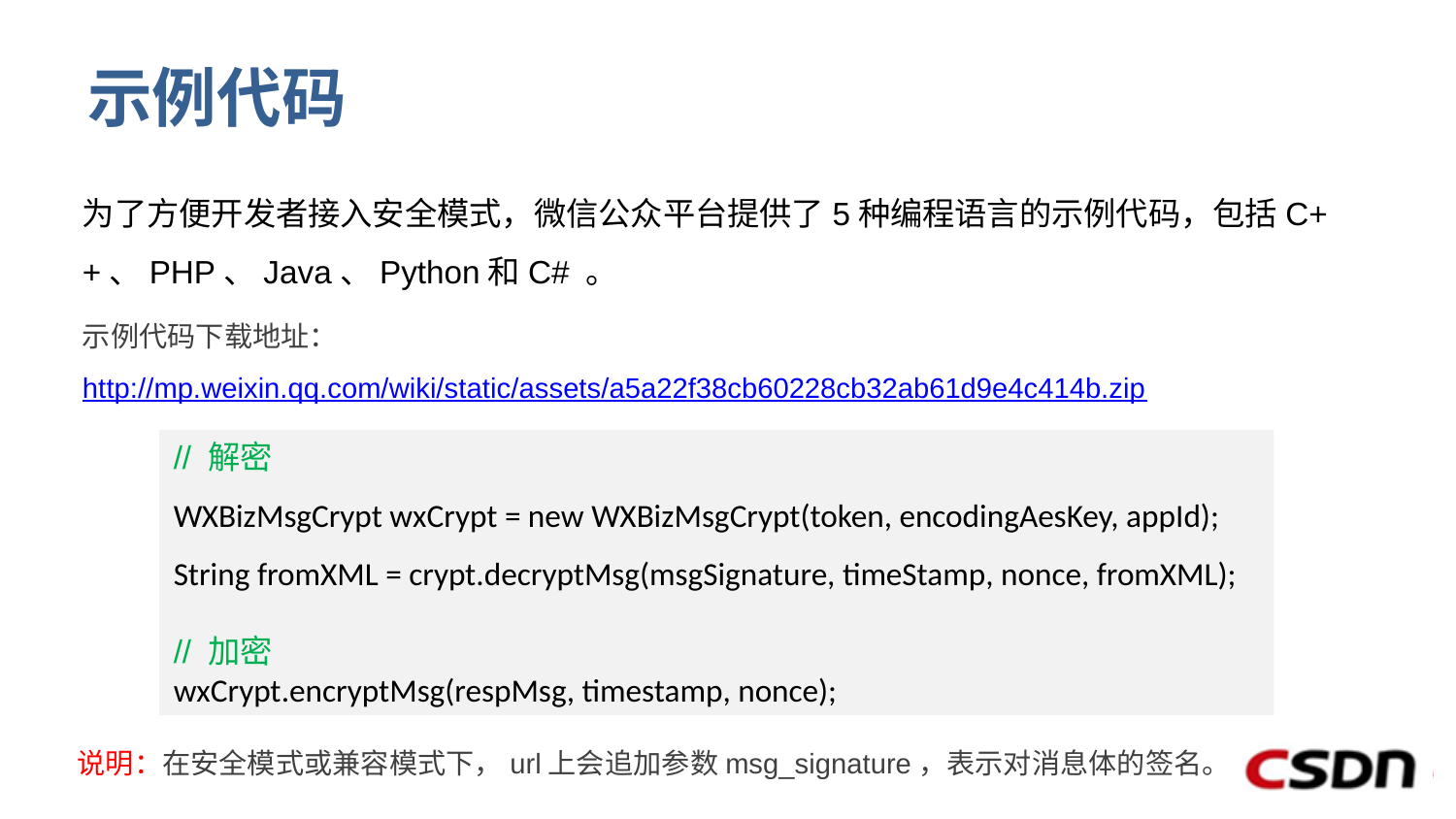

# 示例代码
为了方便开发者接入安全模式，微信公众平台提供了5种编程语言的示例代码，包括C++、PHP、Java、Python和C# 。
示例代码下载地址：
http://mp.weixin.qq.com/wiki/static/assets/a5a22f38cb60228cb32ab61d9e4c414b.zip
// 解密
WXBizMsgCrypt wxCrypt = new WXBizMsgCrypt(token, encodingAesKey, appId);
String fromXML = crypt.decryptMsg(msgSignature, timeStamp, nonce, fromXML);

// 加密
wxCrypt.encryptMsg(respMsg, timestamp, nonce);
说明：在安全模式或兼容模式下，url上会追加参数msg_signature，表示对消息体的签名。